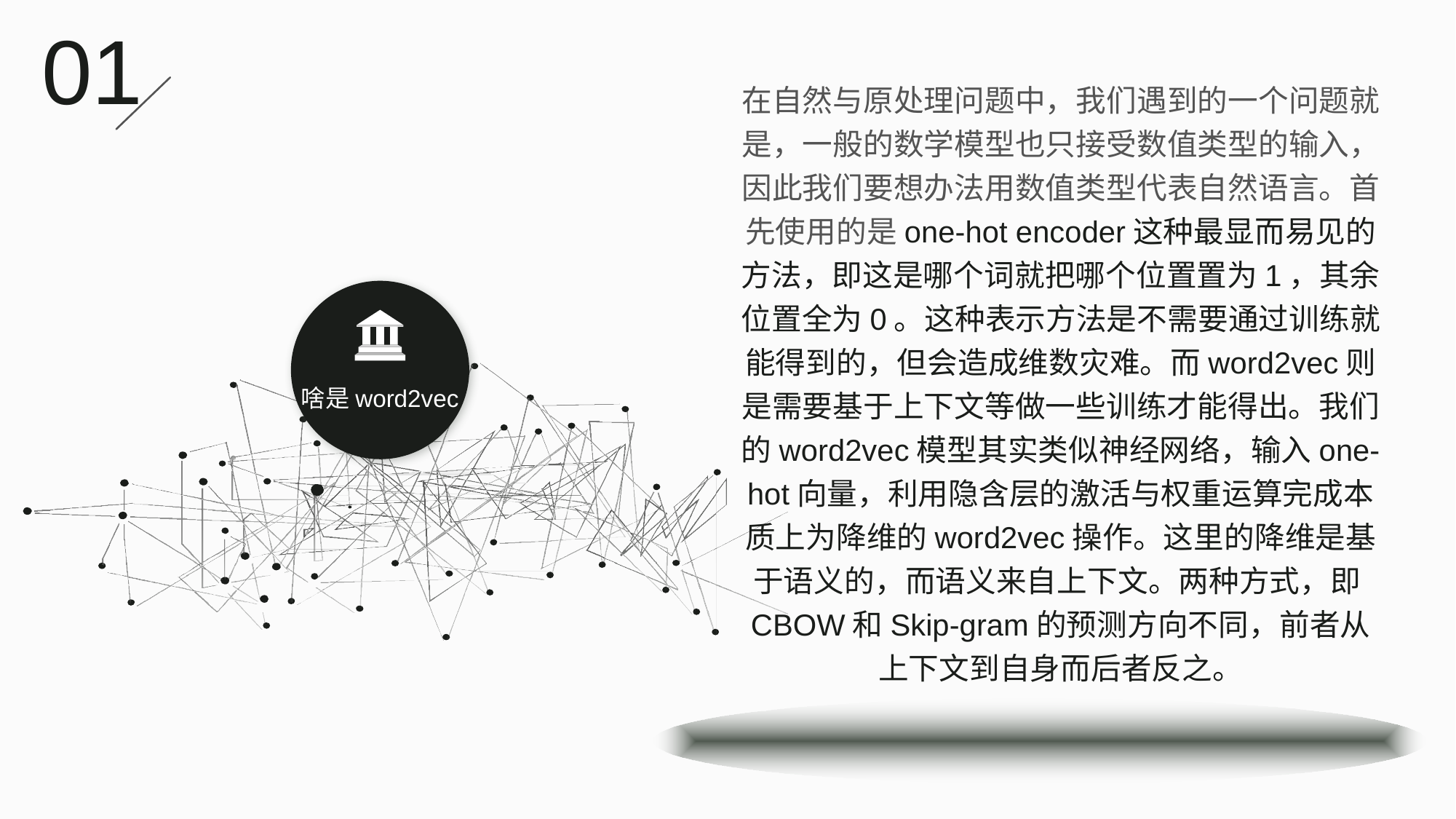

01
在自然与原处理问题中，我们遇到的一个问题就是，一般的数学模型也只接受数值类型的输入，因此我们要想办法用数值类型代表自然语言。首先使用的是one-hot encoder这种最显而易见的方法，即这是哪个词就把哪个位置置为1，其余位置全为0。这种表示方法是不需要通过训练就能得到的，但会造成维数灾难。而word2vec则是需要基于上下文等做一些训练才能得出。我们的word2vec模型其实类似神经网络，输入one-hot向量，利用隐含层的激活与权重运算完成本质上为降维的word2vec操作。这里的降维是基于语义的，而语义来自上下文。两种方式，即CBOW和Skip-gram的预测方向不同，前者从上下文到自身而后者反之。

啥是word2vec